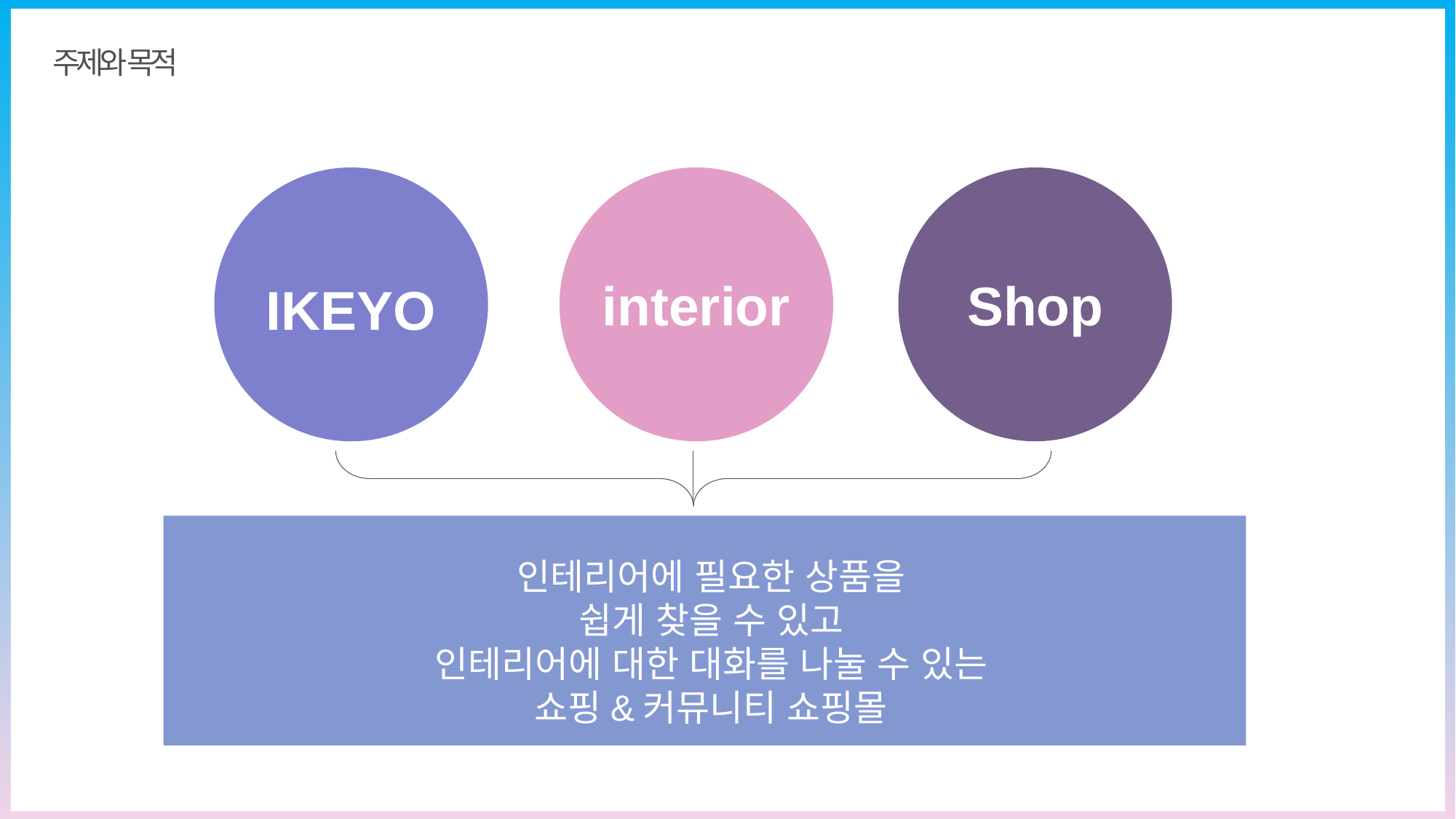

주제와 목적

IKEYO

interior

Shop

인테리어에 필요한 상품을
쉽게 찾을 수 있고
인테리어에 대한 대화를 나눌 수 있는
쇼핑&커뮤니티 쇼핑몰